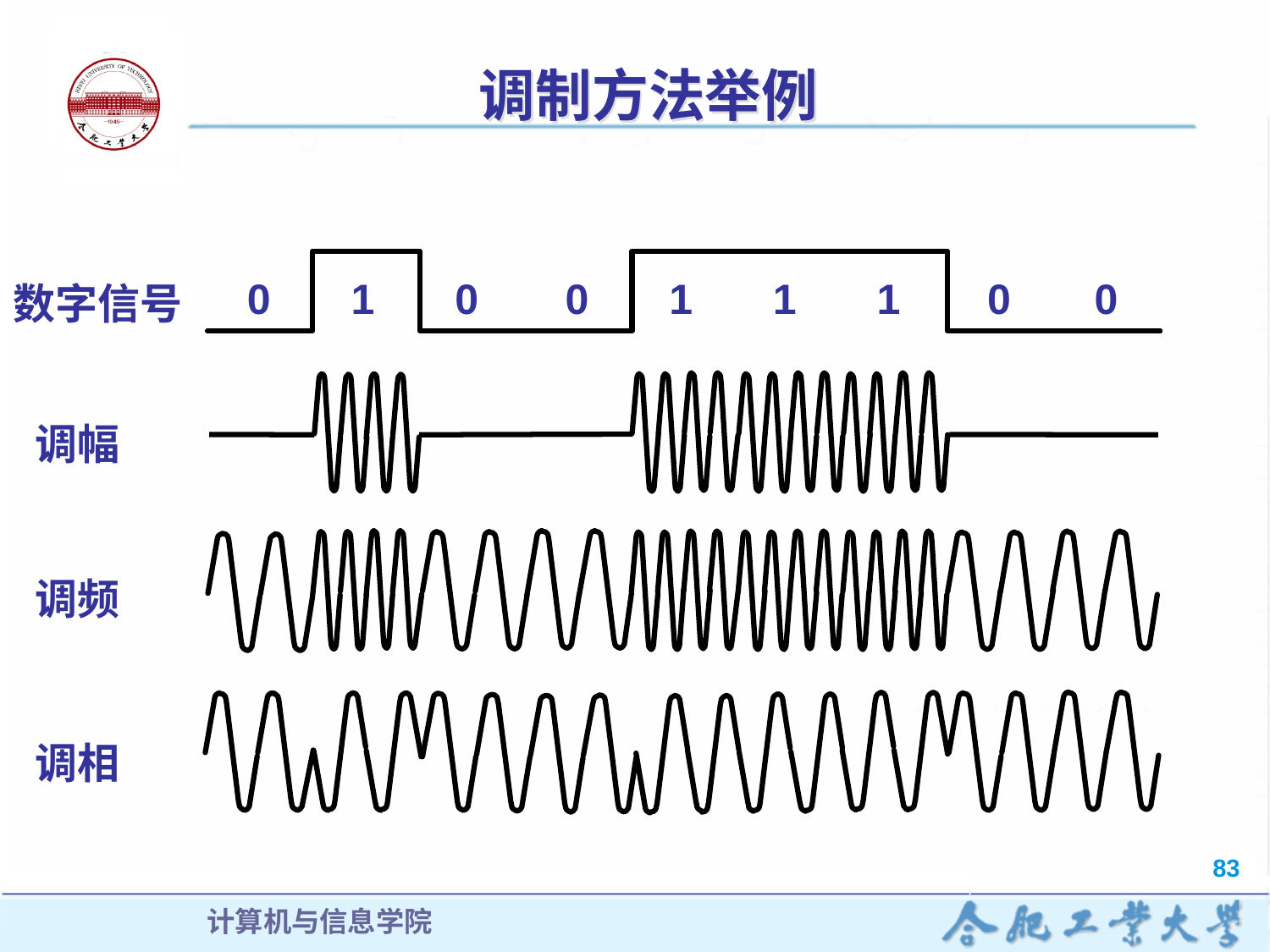

# 调制方法举例

0
1
0
0
1
1
1
0
0
数字信号

调幅

调频

调相